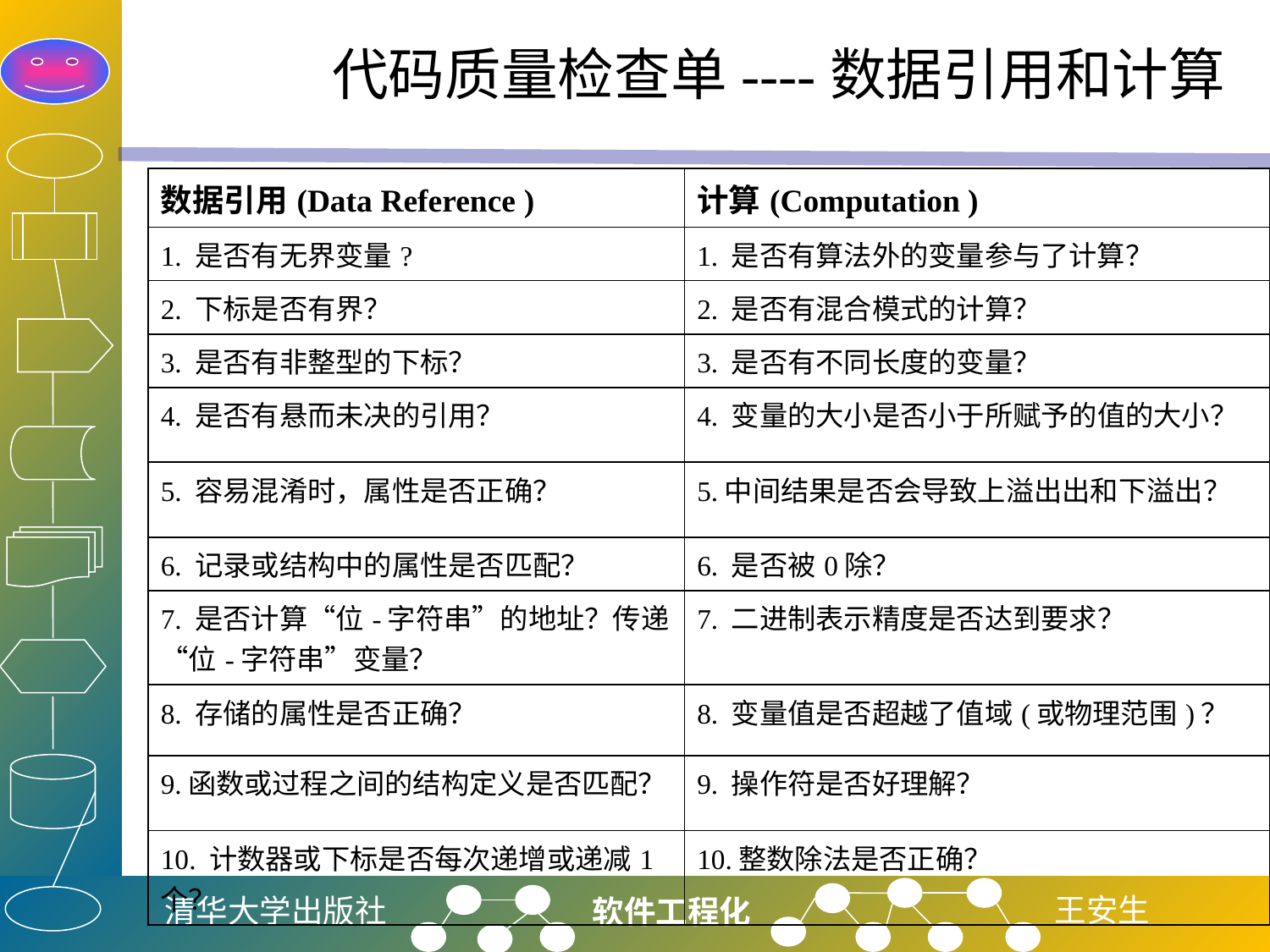

# 代码质量检查单----数据引用和计算
| 数据引用(Data Reference ) | 计算(Computation ) |
| --- | --- |
| 1. 是否有无界变量? | 1. 是否有算法外的变量参与了计算？ |
| 2. 下标是否有界？ | 2. 是否有混合模式的计算？ |
| 3. 是否有非整型的下标？ | 3. 是否有不同长度的变量？ |
| 4. 是否有悬而未决的引用？ | 4. 变量的大小是否小于所赋予的值的大小？ |
| 5. 容易混淆时，属性是否正确？ | 5.中间结果是否会导致上溢出出和下溢出？ |
| 6. 记录或结构中的属性是否匹配？ | 6. 是否被0除？ |
| 7. 是否计算“位-字符串”的地址？传递“位-字符串”变量？ | 7. 二进制表示精度是否达到要求？ |
| 8. 存储的属性是否正确？ | 8. 变量值是否超越了值域(或物理范围)？ |
| 9.函数或过程之间的结构定义是否匹配？ | 9. 操作符是否好理解？ |
| 10. 计数器或下标是否每次递增或递减1个？ | 10.整数除法是否正确？ |